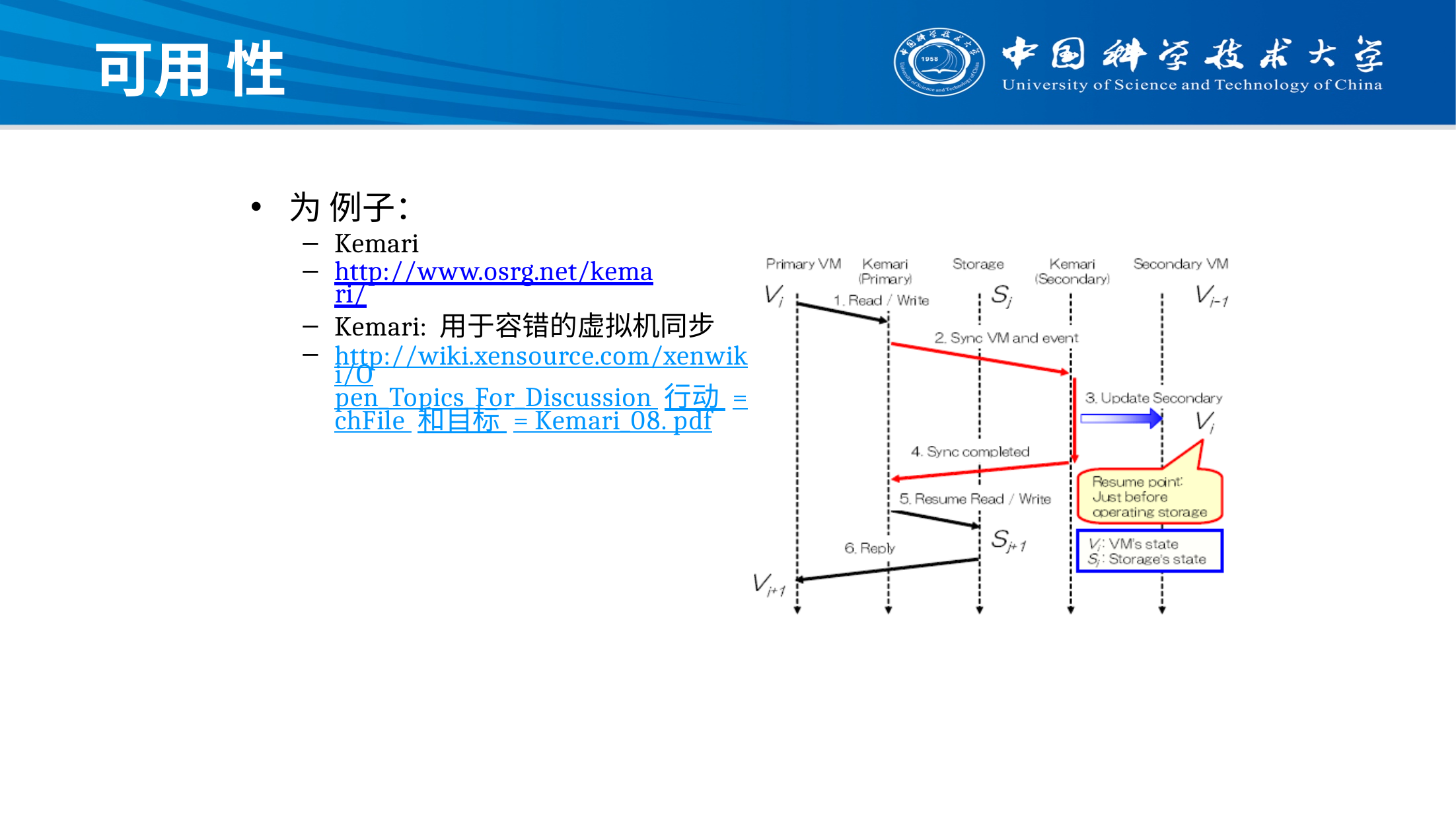

# 可用 性
为 例子：
Kemari
http://www.osrg.net/kemari/

Kemari: 用于容错的虚拟机同步
http://wiki.xensource.com/xenwiki/Open_Topics_For_Discussion 行动 = chFile 和目标 = Kemari_08. pdf